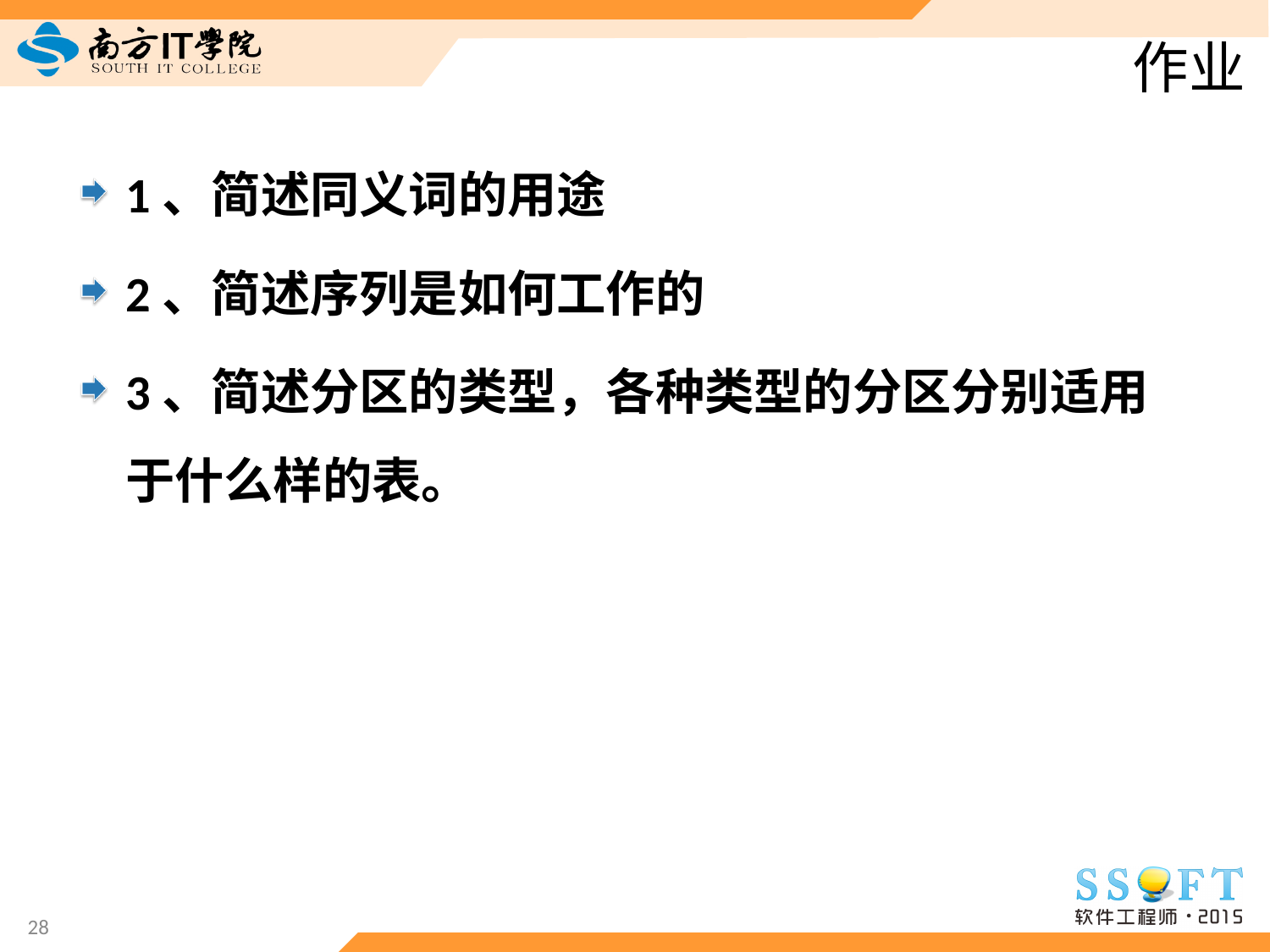

# 作业
1、简述同义词的用途
2、简述序列是如何工作的
3、简述分区的类型，各种类型的分区分别适用于什么样的表。
28